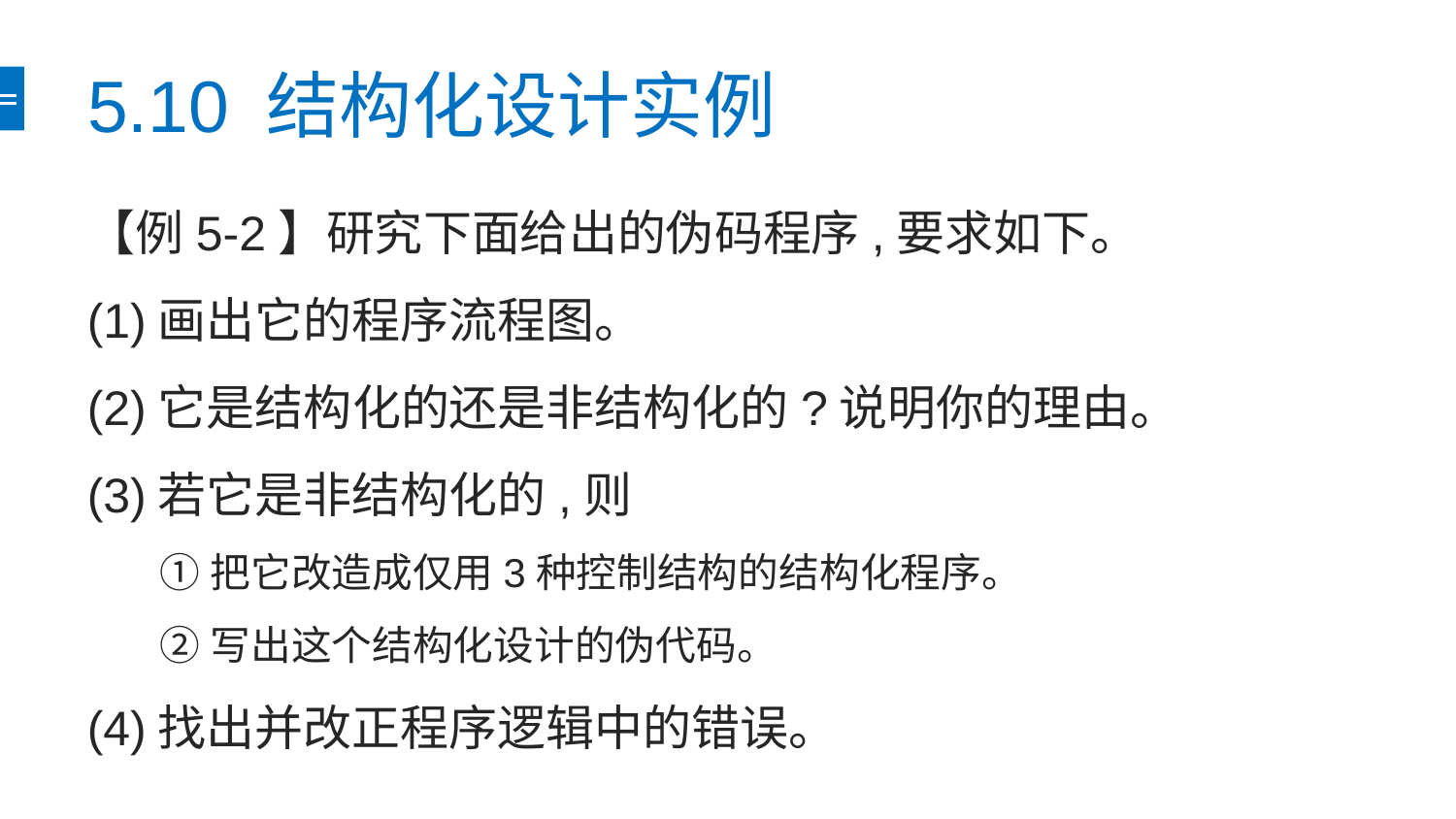

# 5.10 结构化设计实例
【例5-2】研究下面给出的伪码程序,要求如下。
(1)画出它的程序流程图。
(2)它是结构化的还是非结构化的?说明你的理由。
(3)若它是非结构化的,则
①把它改造成仅用3种控制结构的结构化程序。
②写出这个结构化设计的伪代码。
(4)找出并改正程序逻辑中的错误。